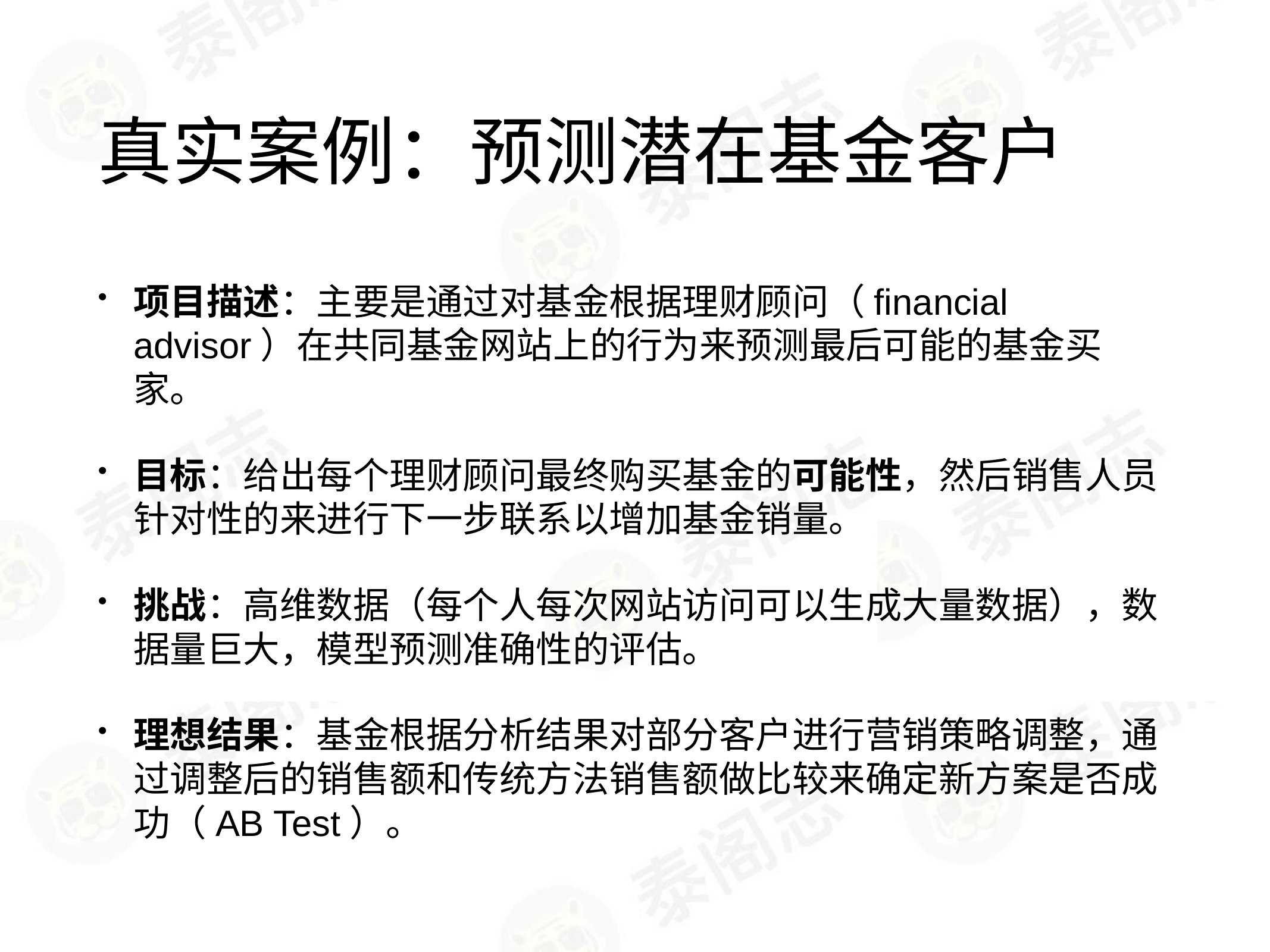

# 真实案例：预测潜在基金客户
项目描述：主要是通过对基金根据理财顾问（financial advisor）在共同基金网站上的行为来预测最后可能的基金买家。
目标：给出每个理财顾问最终购买基金的可能性，然后销售人员针对性的来进行下一步联系以增加基金销量。
挑战：高维数据（每个人每次网站访问可以生成大量数据），数据量巨大，模型预测准确性的评估。
理想结果：基金根据分析结果对部分客户进行营销策略调整，通过调整后的销售额和传统方法销售额做比较来确定新方案是否成功（AB Test）。